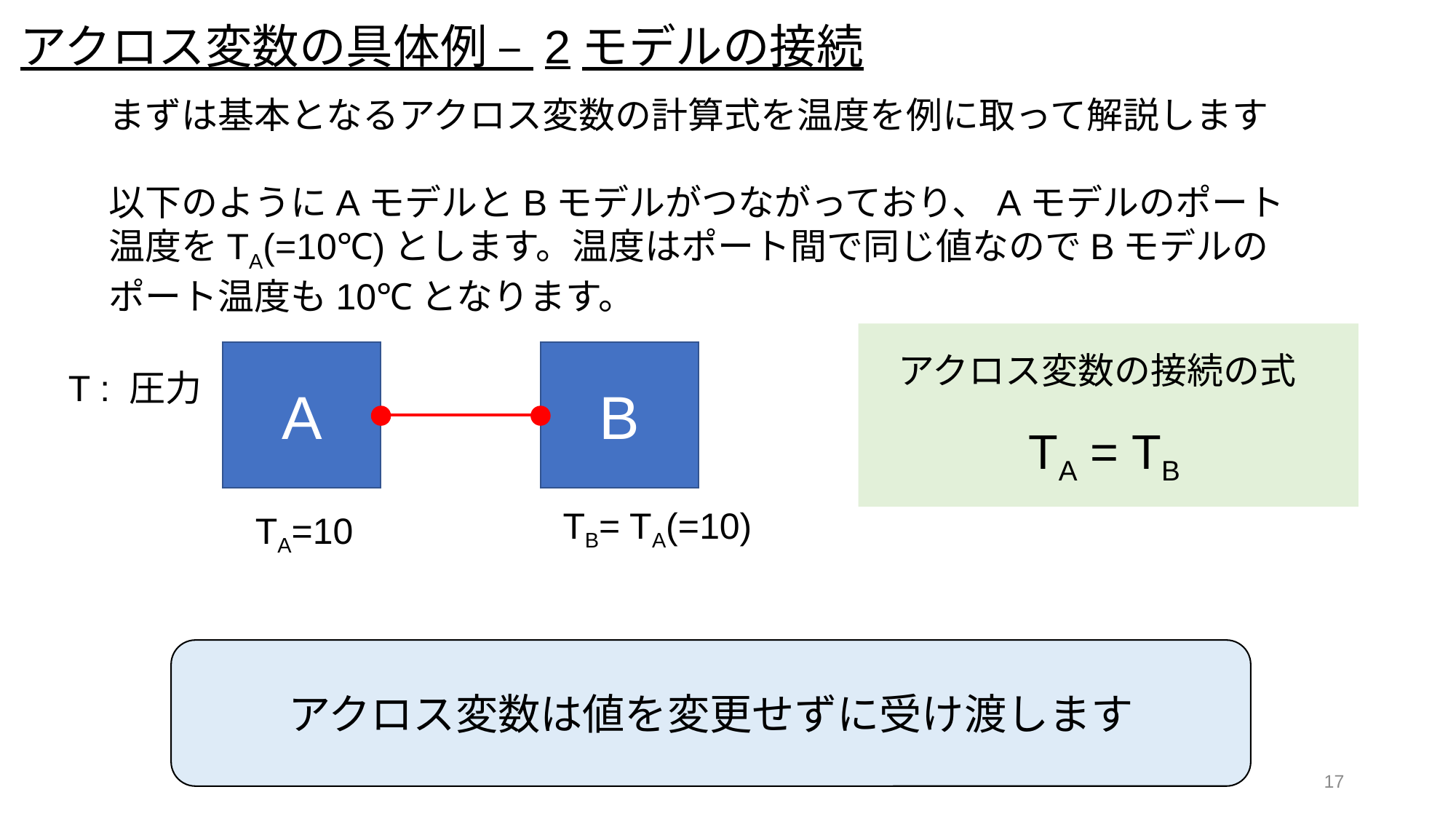

アクロス変数の具体例 – 2モデルの接続
まずは基本となるアクロス変数の計算式を温度を例に取って解説します

以下のようにAモデルとBモデルがつながっており、Aモデルのポート温度をTA(=10℃)とします。温度はポート間で同じ値なのでBモデルのポート温度も10℃となります。

A
B
アクロス変数の接続の式
T : 圧力

TA = TB
TB= TA(=10)
TA=10
アクロス変数は値を変更せずに受け渡します
17